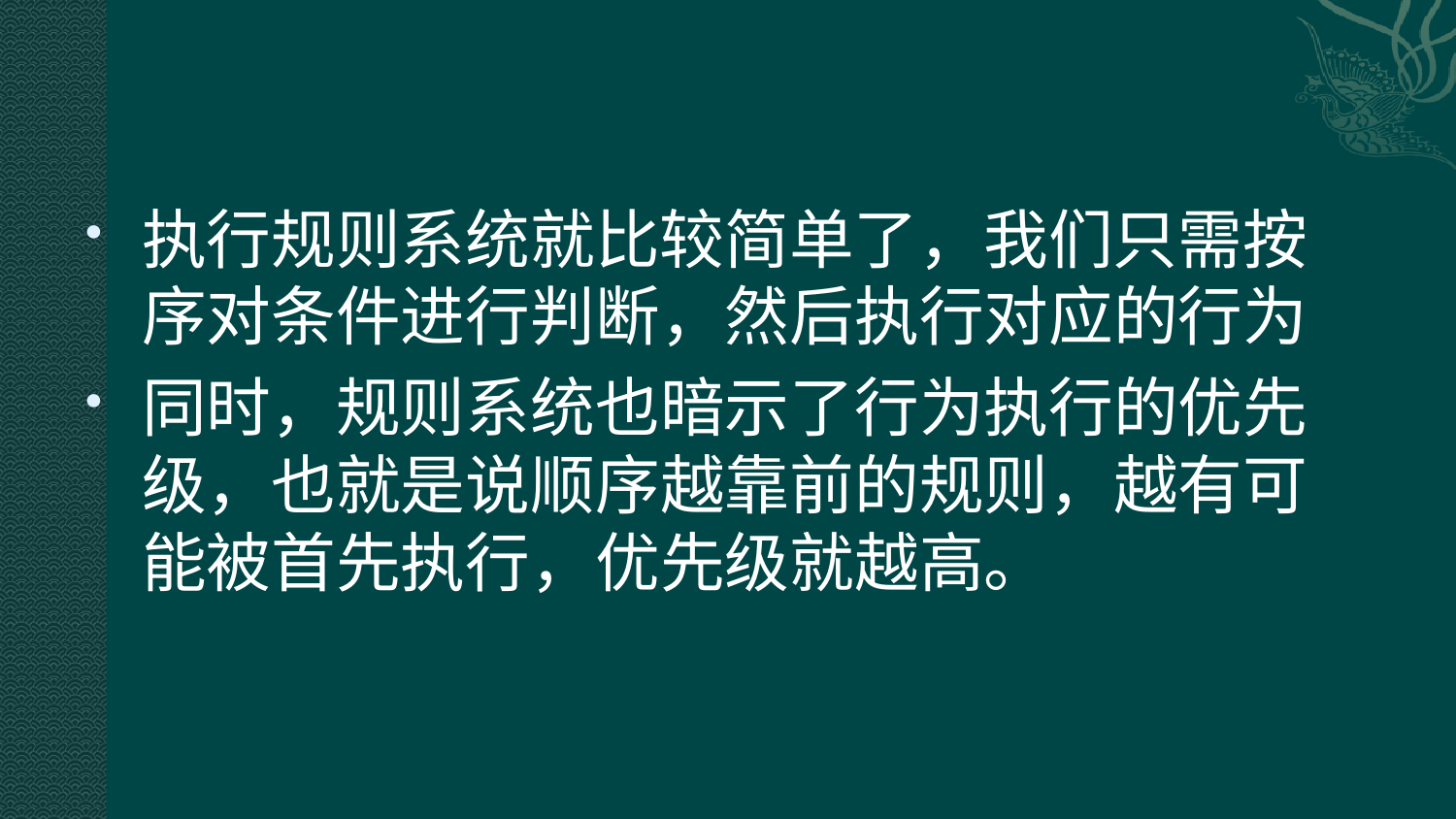

#
执行规则系统就比较简单了，我们只需按序对条件进行判断，然后执行对应的行为
同时，规则系统也暗示了行为执行的优先级，也就是说顺序越靠前的规则，越有可能被首先执行，优先级就越高。